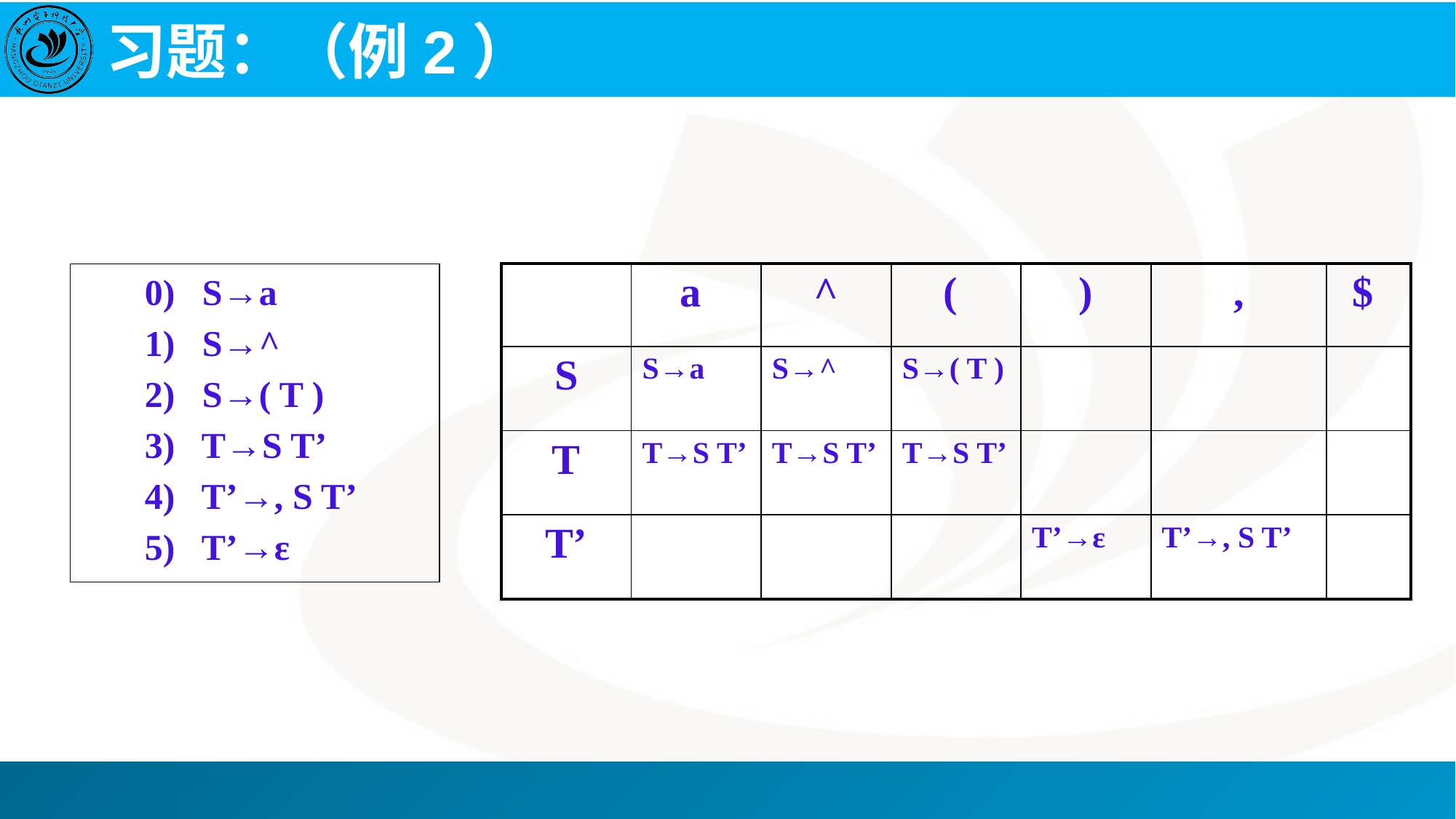

# 习题：（例2）
|  | a | ^ | ( | ) | , | $ |
| --- | --- | --- | --- | --- | --- | --- |
| S | S→a | S→^ | S→( T ) |  |  |  |
| T | T→S T’ | T→S T’ | T→S T’ |  |  |  |
| T’ |  |  |  | T’→ε | T’→, S T’ |  |
       0)   S→a
 1)   S→^
 2)   S→( T )
 3)   T→S T’
 4)   T’→, S T’
 5)   T’→ε
88